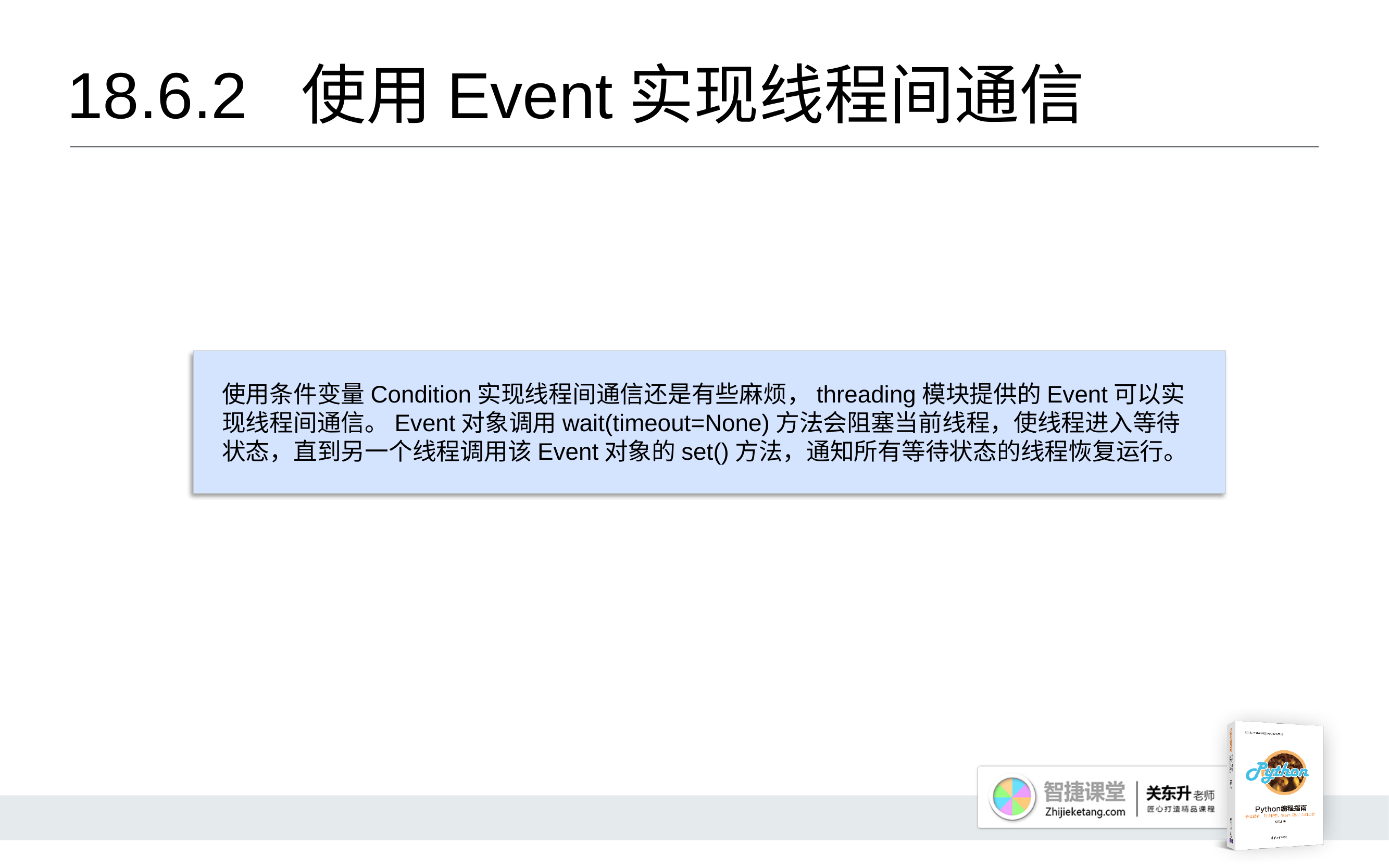

# 18.6.2 	使用Event实现线程间通信
使用条件变量Condition实现线程间通信还是有些麻烦，threading模块提供的Event可以实现线程间通信。Event对象调用wait(timeout=None)方法会阻塞当前线程，使线程进入等待状态，直到另一个线程调用该Event对象的set()方法，通知所有等待状态的线程恢复运行。